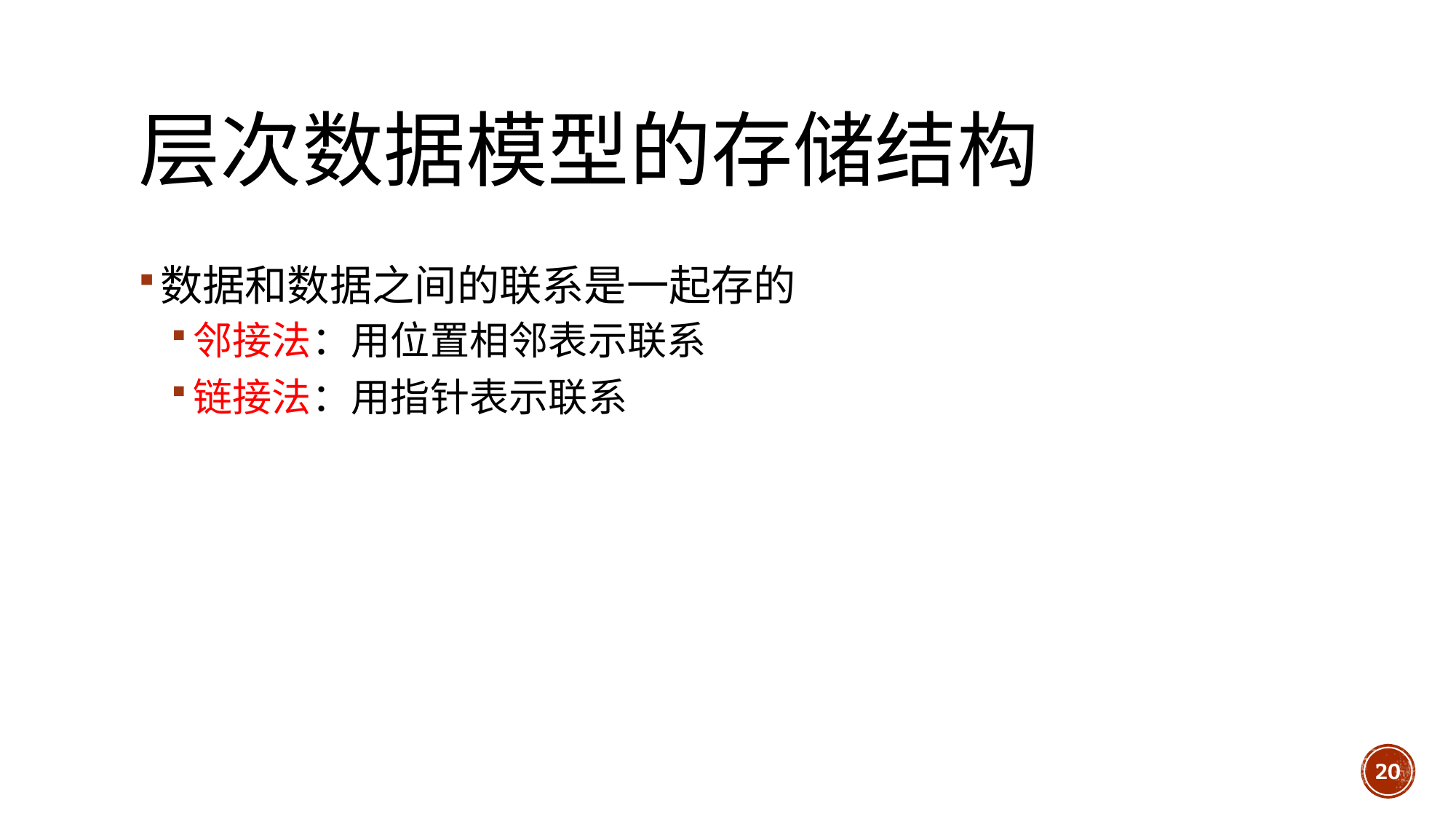

# 层次数据模型的存储结构
数据和数据之间的联系是一起存的
邻接法：用位置相邻表示联系
链接法：用指针表示联系

20